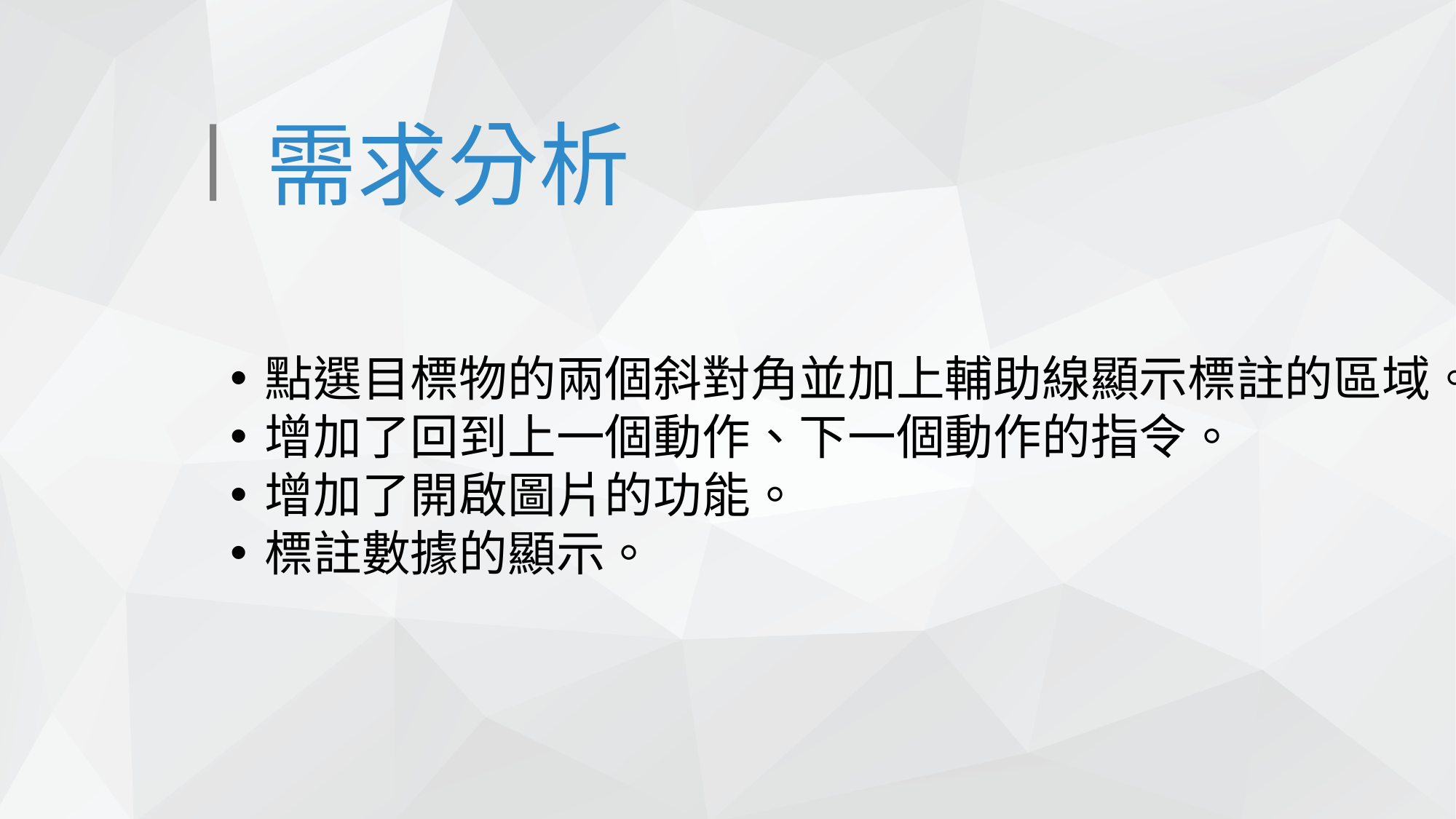

|
需求分析
點選目標物的兩個斜對角並加上輔助線顯示標註的區域。
增加了回到上一個動作、下一個動作的指令。
增加了開啟圖片的功能。
標註數據的顯示。